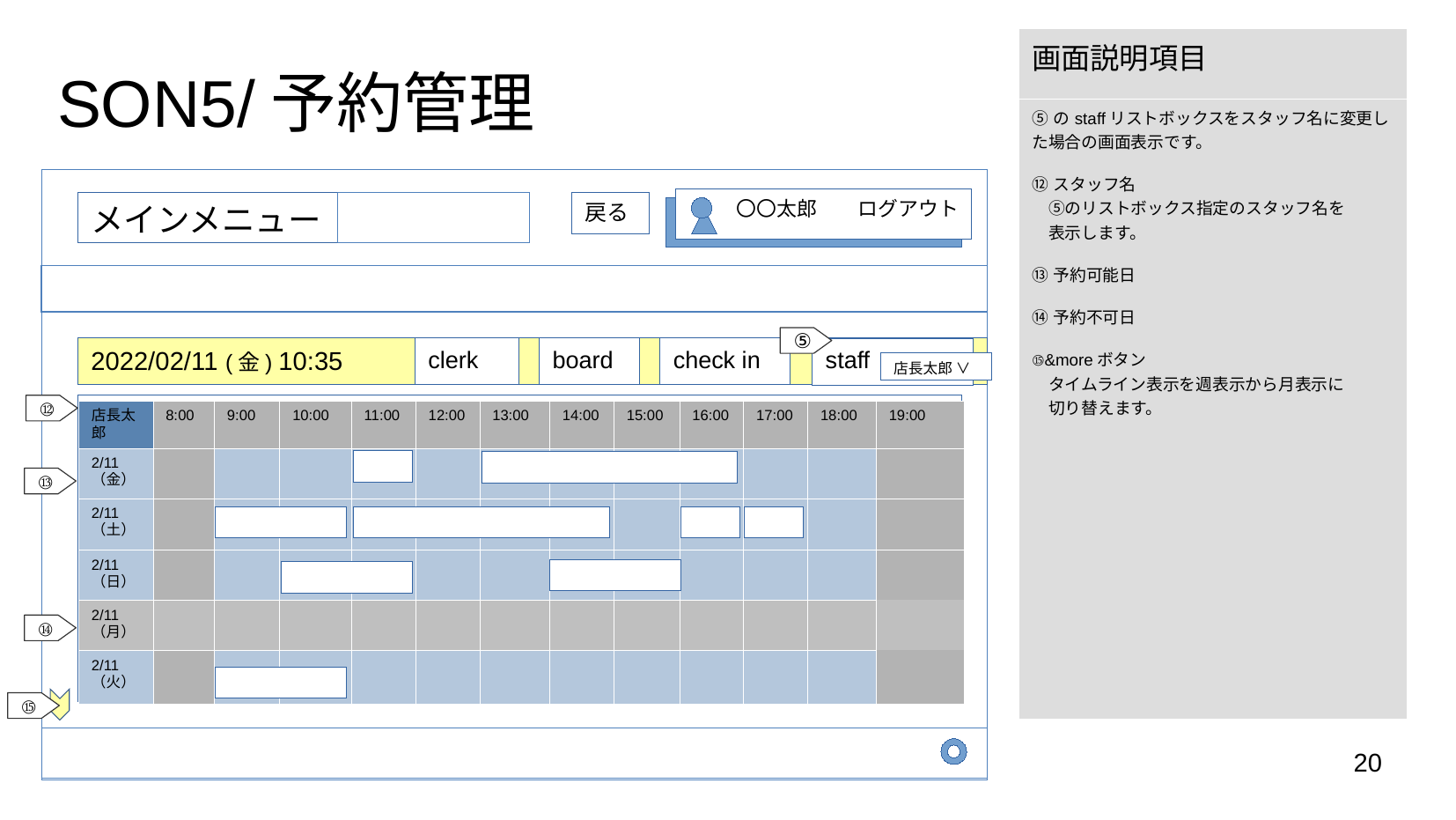

| 画面説明項目 |
| --- |
| ⑤のstaffリストボックスをスタッフ名に変更した場合の画面表示です。 ⑫スタッフ名 　⑤のリストボックス指定のスタッフ名を 　表示します。 ⑬予約可能日 ⑭予約不可日 ⑮&moreボタン 　タイムライン表示を週表示から月表示に 　切り替えます。 |
# SON5/予約管理

〇〇太郎　　ログアウト
メインメニュー

戻る

⑤
2022/02/11 (金) 10:35
clerk
board
check in
staff
店長太郎 ∨
⑫

| 店長太郎 | 8:00 | 9:00 | 10:00 | 11:00 | 12:00 | 13:00 | 14:00 | 15:00 | 16:00 | 17:00 | 18:00 | 19:00 |
| --- | --- | --- | --- | --- | --- | --- | --- | --- | --- | --- | --- | --- |
| 2/11（金） |  |  |  |  |  |  |  |  |  |  |  |  |
| 2/11（土） |  |  |  |  |  |  |  |  |  |  |  |  |
| 2/11（日） |  |  |  |  |  |  |  |  |  |  |  |  |
| 2/11（月） |  |  |  |  |  |  |  |  |  |  |  |  |
| 2/11（火） |  |  |  |  |  |  |  |  |  |  |  |  |

⑬

⑭

⑮

20